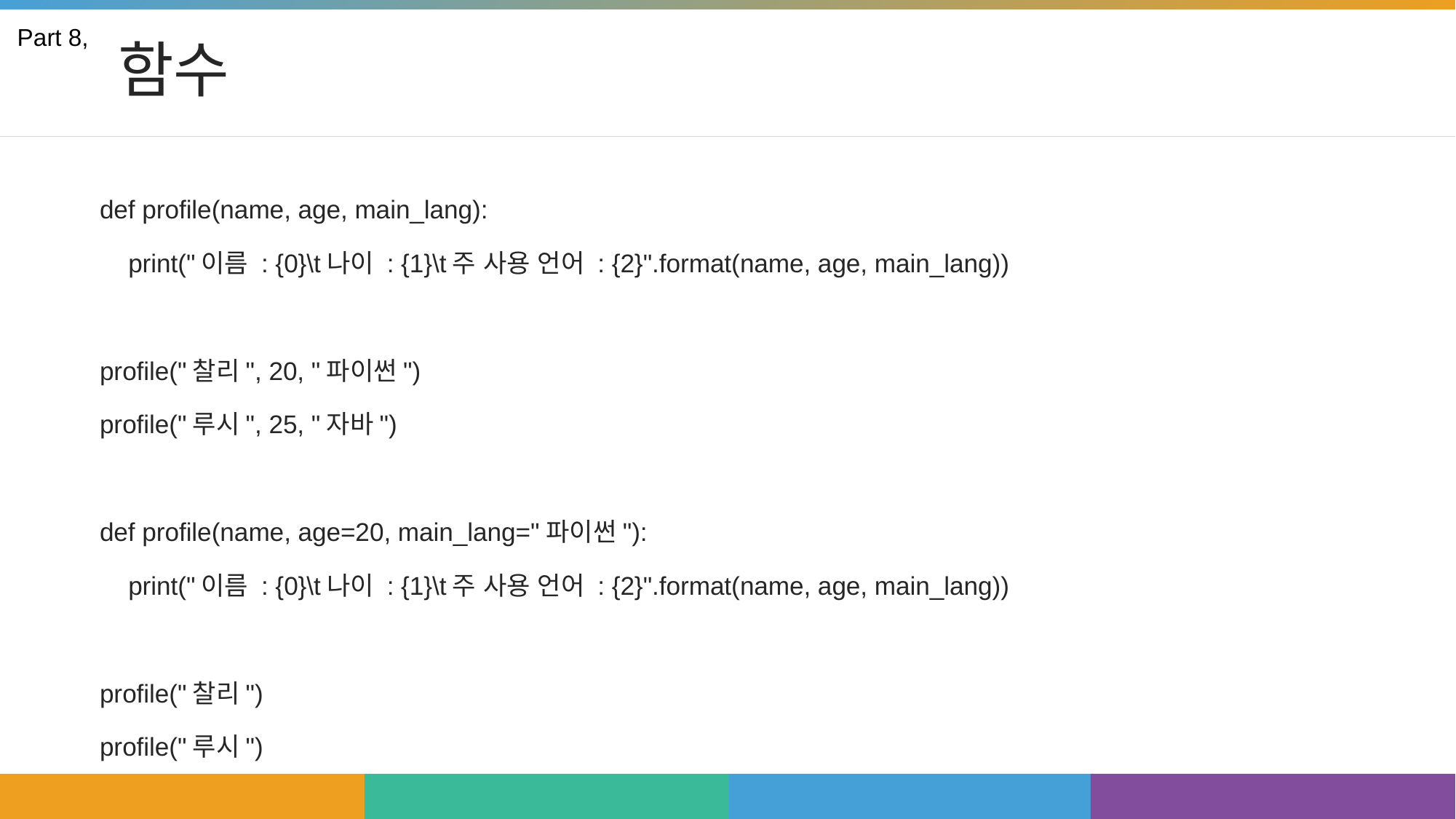

# 함수
Part 8,
def profile(name, age, main_lang):
    print("이름 : {0}\t나이 : {1}\t주 사용 언어 : {2}".format(name, age, main_lang))

profile("찰리", 20, "파이썬")
profile("루시", 25, "자바")

def profile(name, age=20, main_lang="파이썬"):
    print("이름 : {0}\t나이 : {1}\t주 사용 언어 : {2}".format(name, age, main_lang))

profile("찰리")
profile("루시")